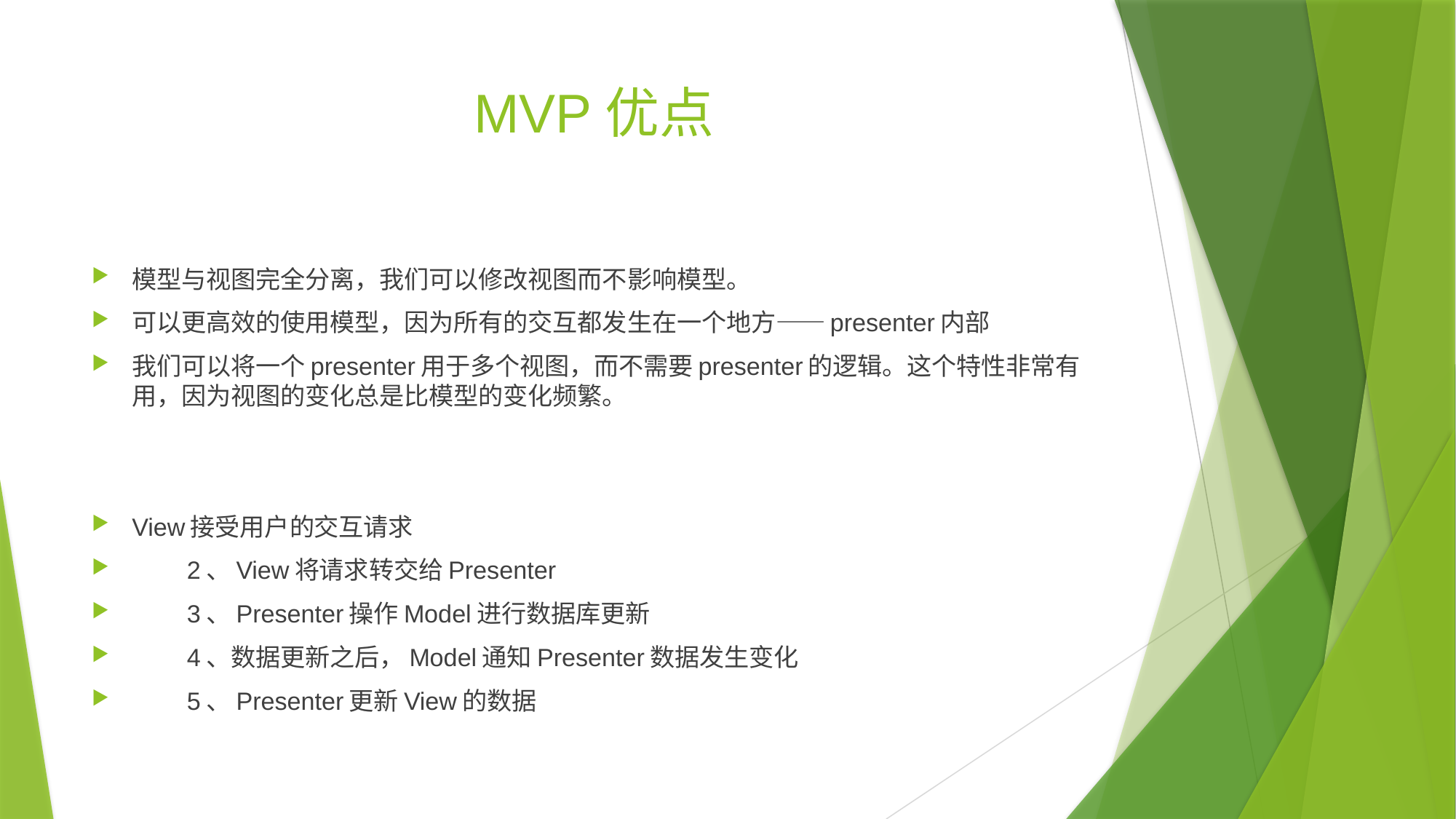

# MVP优点
模型与视图完全分离，我们可以修改视图而不影响模型。
可以更高效的使用模型，因为所有的交互都发生在一个地方——presenter内部
我们可以将一个presenter用于多个视图，而不需要presenter的逻辑。这个特性非常有用，因为视图的变化总是比模型的变化频繁。

View接受用户的交互请求
　　2、View将请求转交给Presenter
　　3、Presenter操作Model进行数据库更新
　　4、数据更新之后，Model通知Presenter数据发生变化
　　5、Presenter更新View的数据